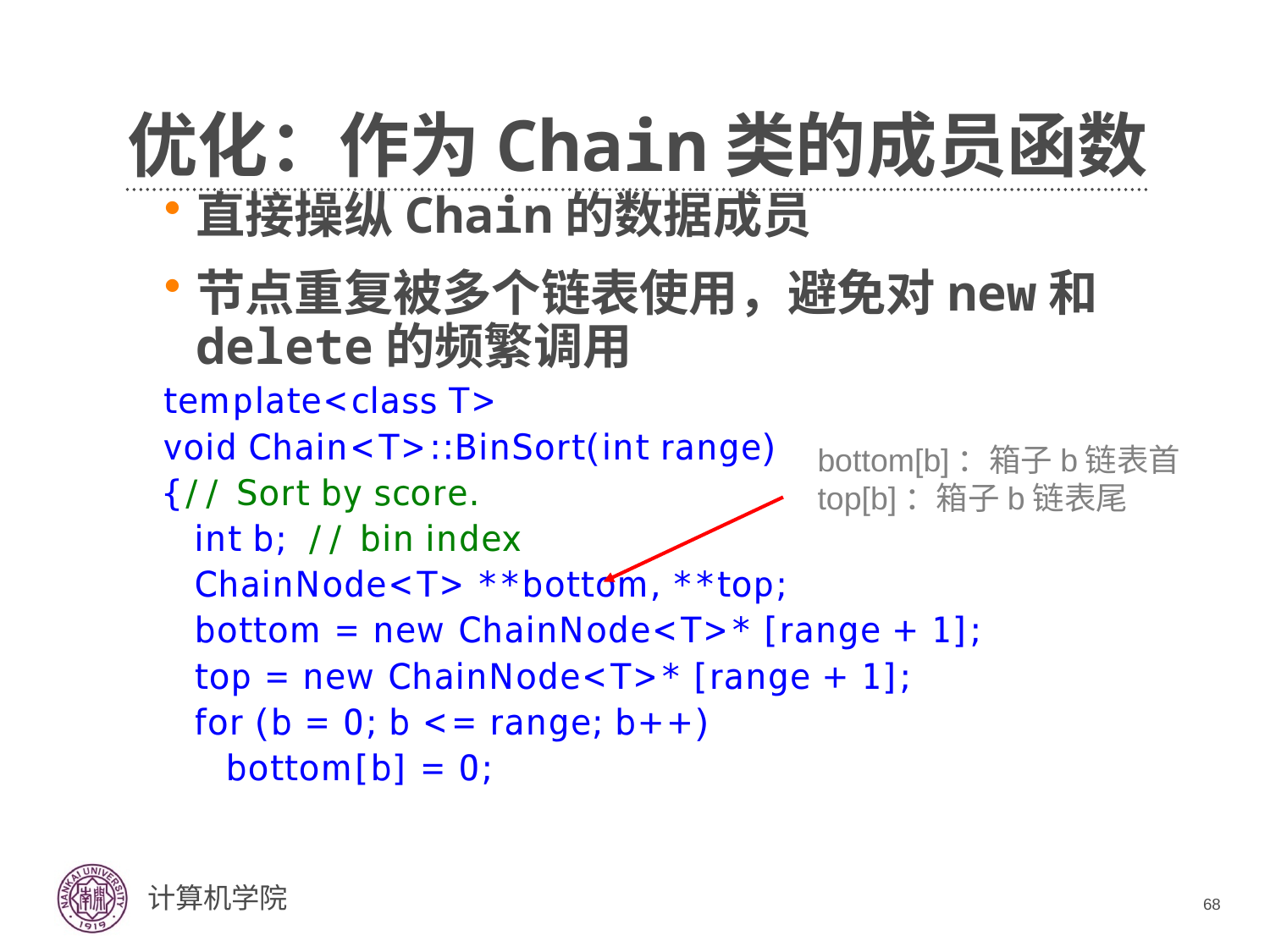

# 优化：作为Chain类的成员函数
直接操纵Chain的数据成员
节点重复被多个链表使用，避免对new和delete的频繁调用
template<class T>
void Chain<T>::BinSort(int range)
{// Sort by score.
   int b;  // bin index
   ChainNode<T> **bottom, **top;
   bottom = new ChainNode<T>* [range + 1];
   top = new ChainNode<T>* [range + 1];
   for (b = 0; b <= range; b++)
      bottom[b] = 0;
bottom[b]：箱子b链表首
top[b]：箱子b链表尾

68